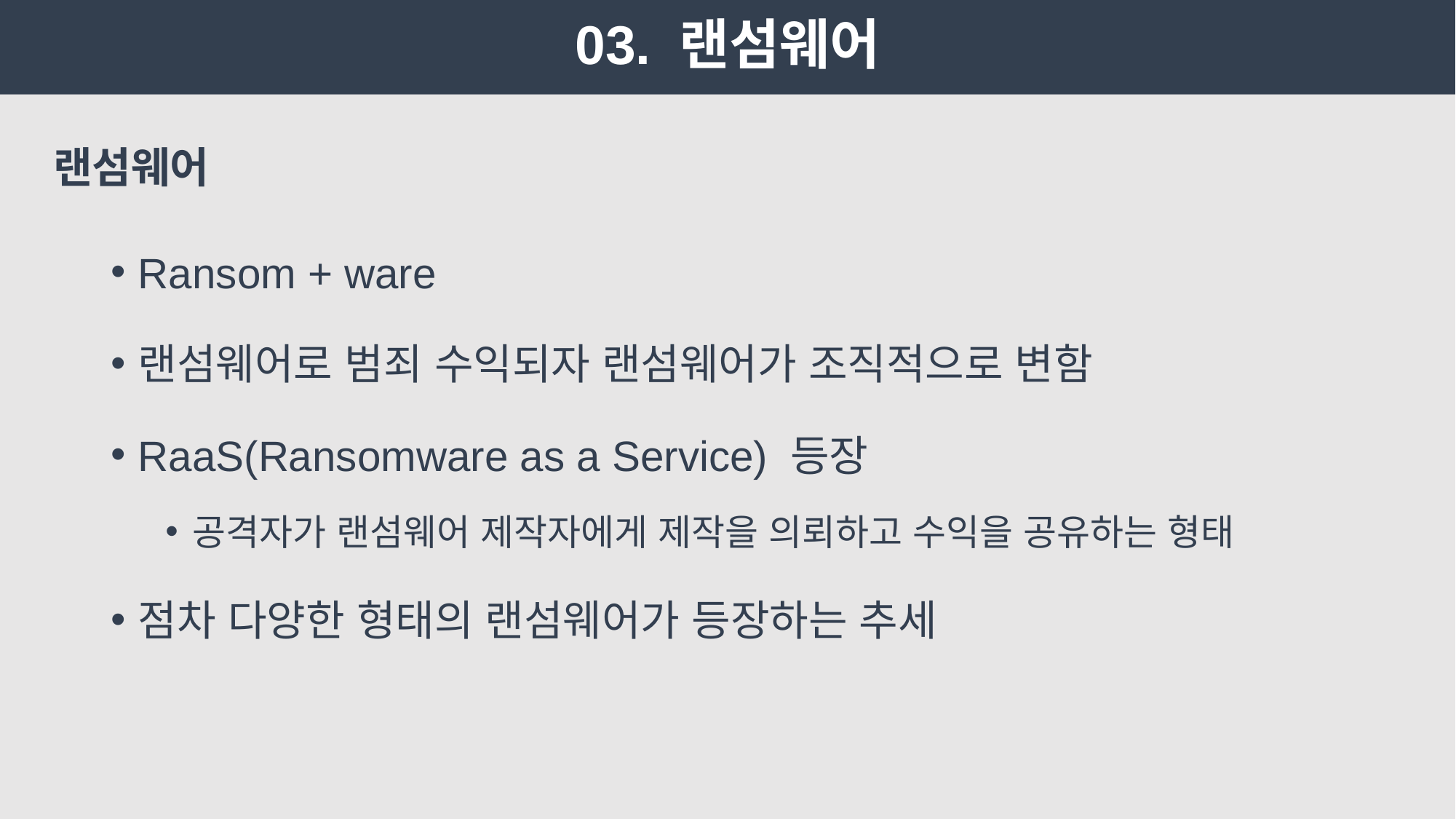

# 03. 랜섬웨어
랜섬웨어
Ransom + ware
랜섬웨어로 범죄 수익되자 랜섬웨어가 조직적으로 변함
RaaS(Ransomware as a Service) 등장
공격자가 랜섬웨어 제작자에게 제작을 의뢰하고 수익을 공유하는 형태
점차 다양한 형태의 랜섬웨어가 등장하는 추세